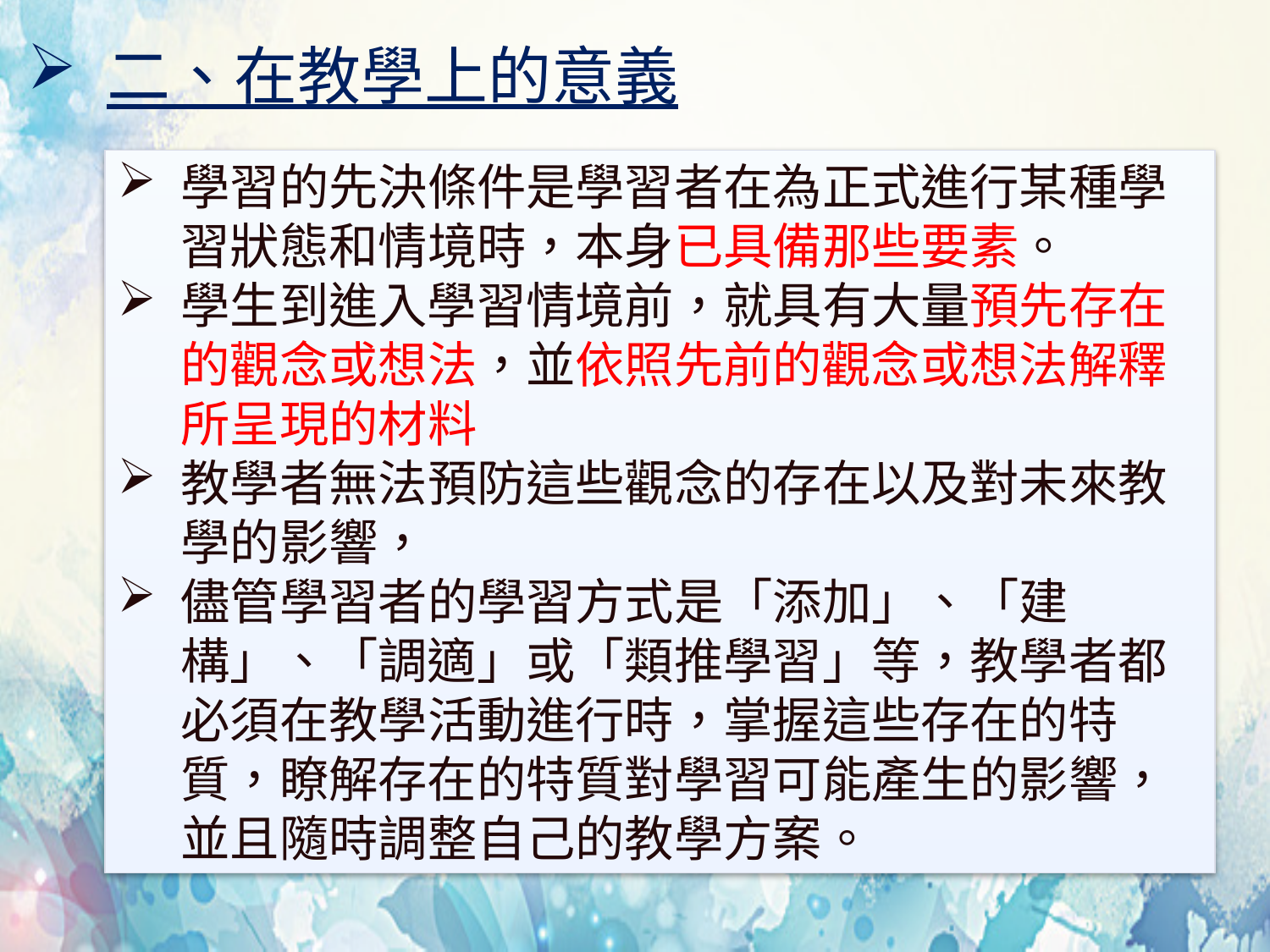

# 二、在教學上的意義
學習的先決條件是學習者在為正式進行某種學習狀態和情境時，本身已具備那些要素。
學生到進入學習情境前，就具有大量預先存在的觀念或想法，並依照先前的觀念或想法解釋所呈現的材料
教學者無法預防這些觀念的存在以及對未來教學的影響，
儘管學習者的學習方式是「添加」、「建構」、「調適」或「類推學習」等，教學者都必須在教學活動進行時，掌握這些存在的特質，瞭解存在的特質對學習可能產生的影響，並且隨時調整自己的教學方案。